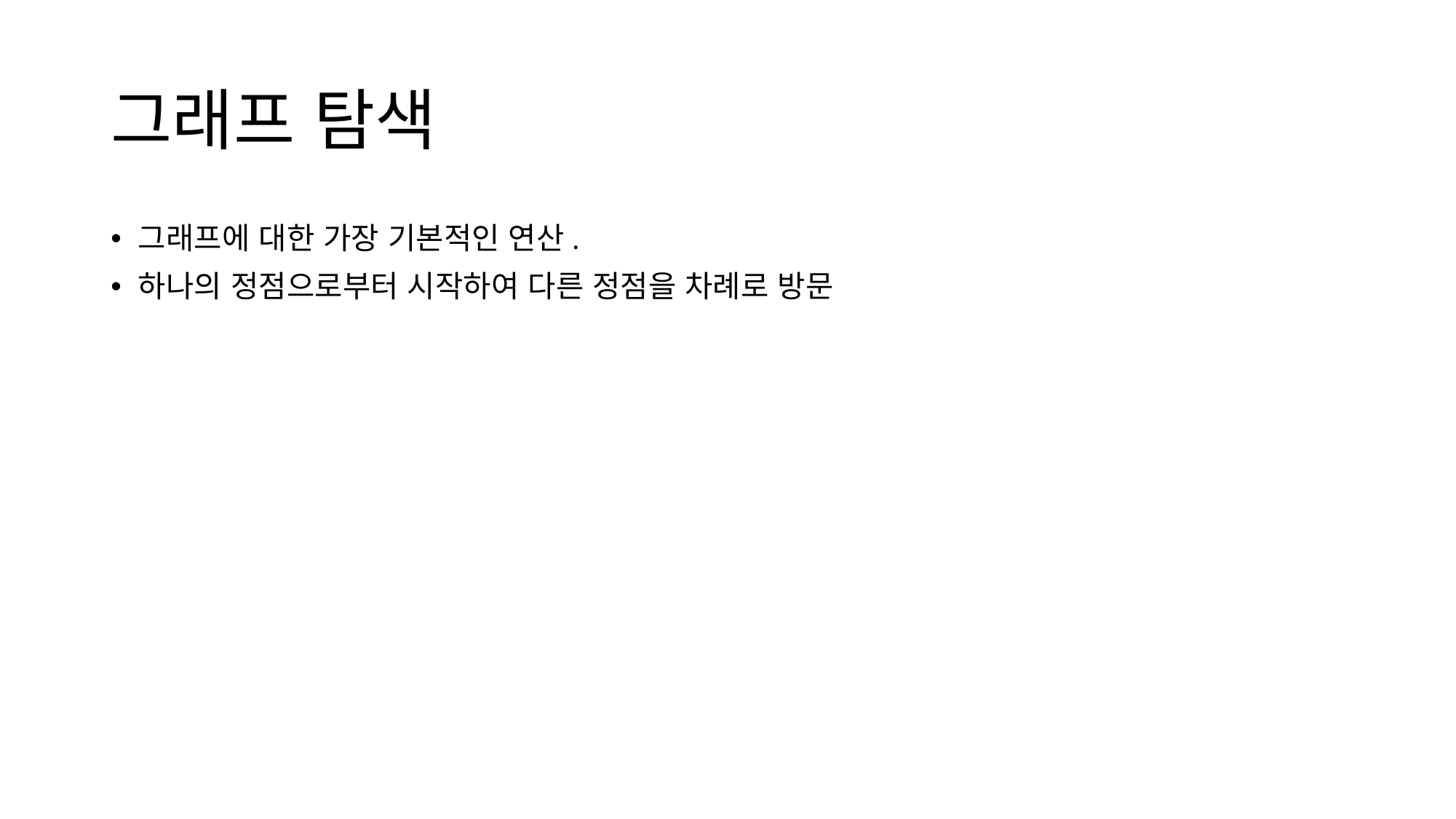

# 그래프 탐색
그래프에 대한 가장 기본적인 연산.
하나의 정점으로부터 시작하여 다른 정점을 차례로 방문